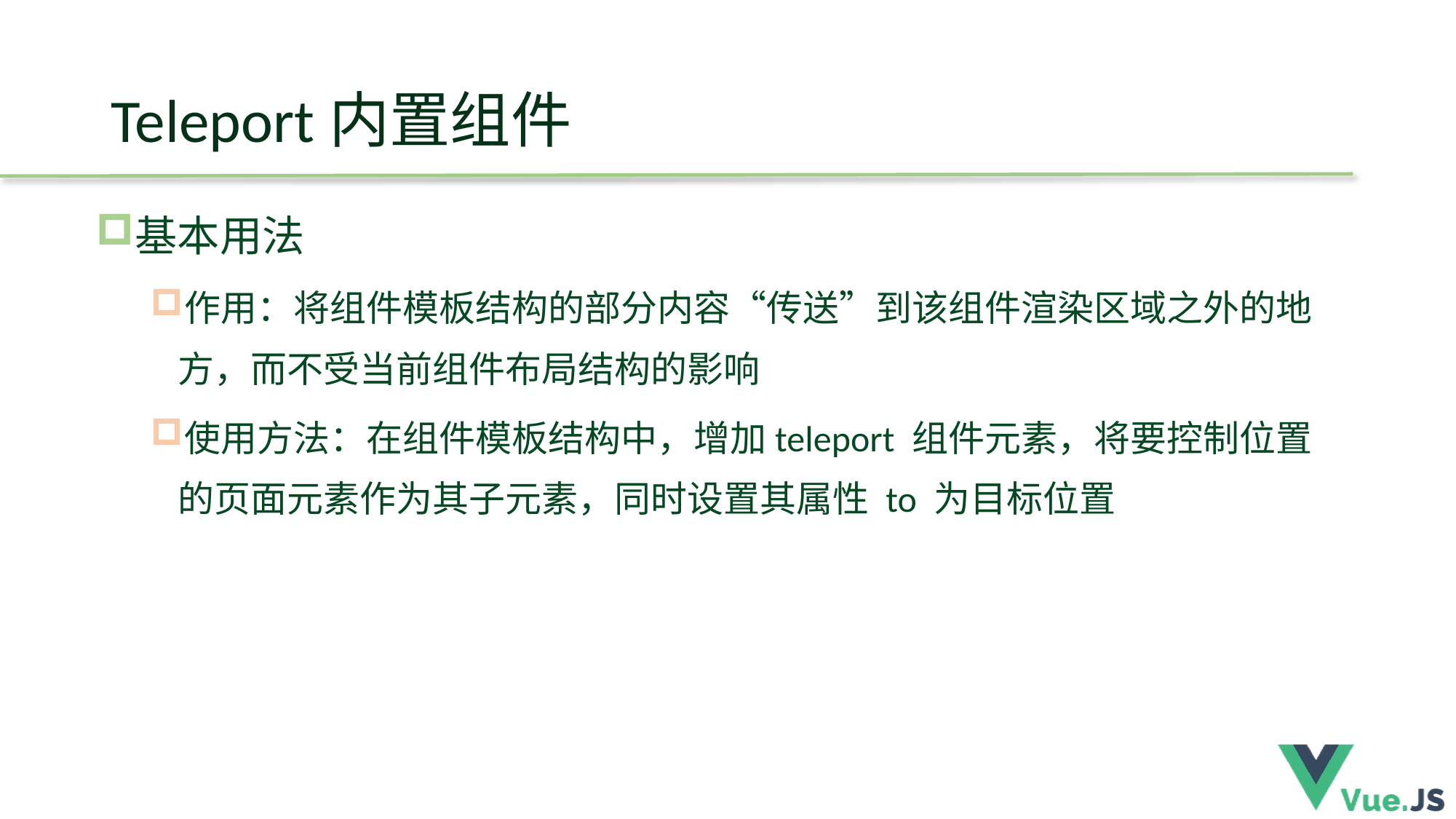

# Teleport内置组件
基本用法
作用：将组件模板结构的部分内容“传送”到该组件渲染区域之外的地方，而不受当前组件布局结构的影响
使用方法：在组件模板结构中，增加teleport 组件元素，将要控制位置的页面元素作为其子元素，同时设置其属性 to 为目标位置